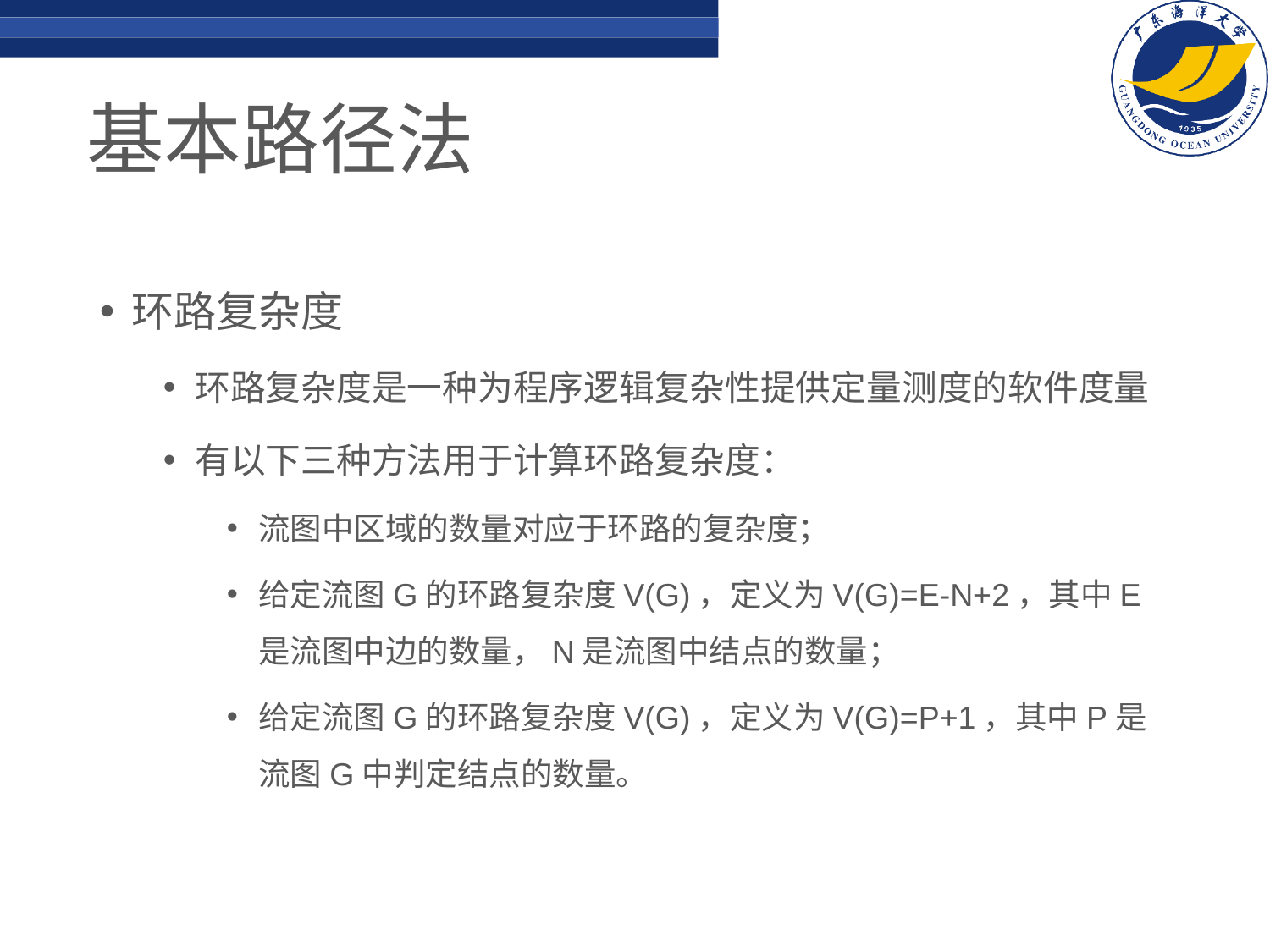

# 基本路径法
环路复杂度
环路复杂度是一种为程序逻辑复杂性提供定量测度的软件度量
有以下三种方法用于计算环路复杂度：
流图中区域的数量对应于环路的复杂度；
给定流图G的环路复杂度V(G)，定义为V(G)=E-N+2，其中E是流图中边的数量，N是流图中结点的数量；
给定流图G的环路复杂度V(G)，定义为V(G)=P+1，其中P是流图G中判定结点的数量。